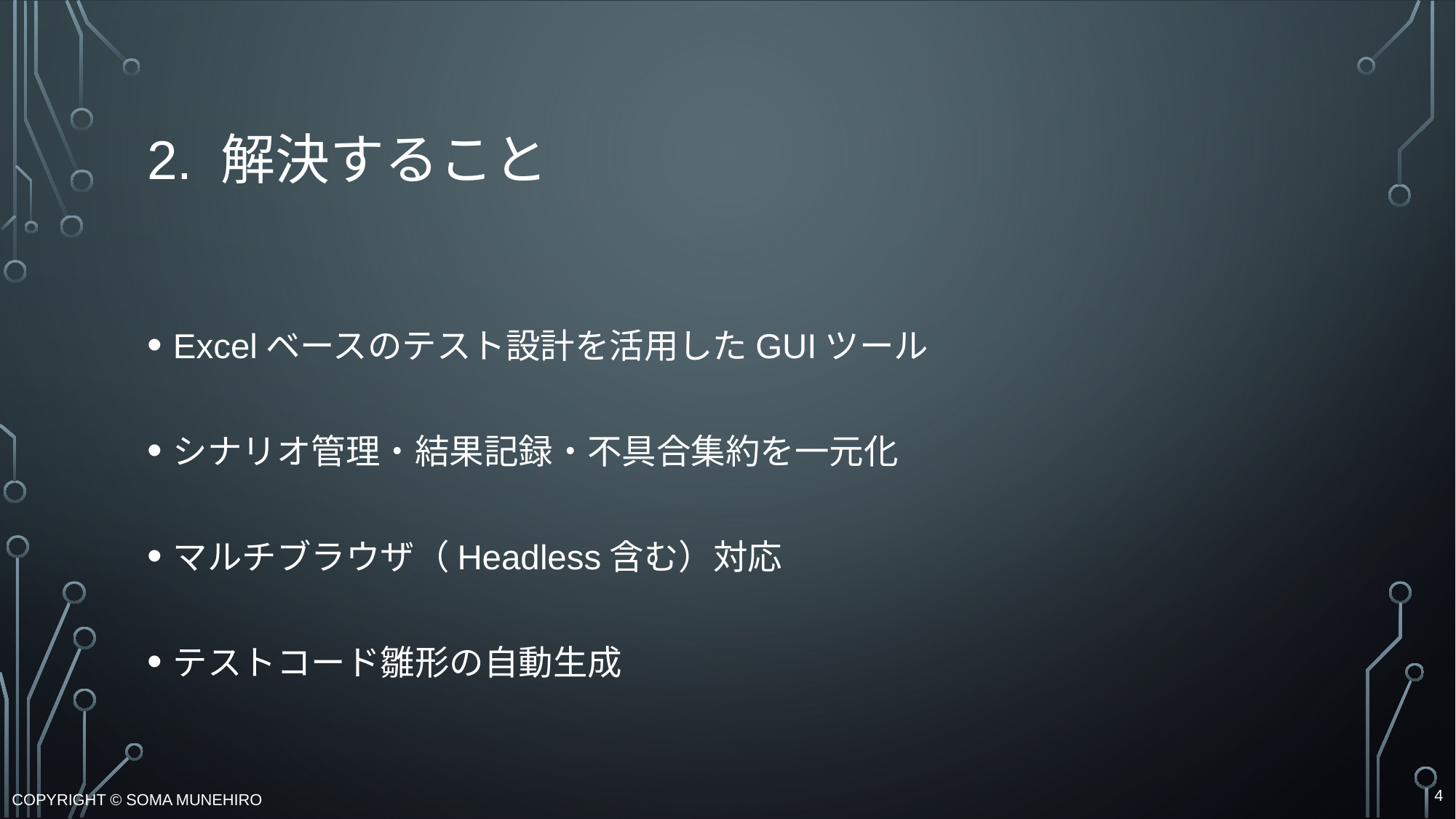

# 2. 解決すること
Excelベースのテスト設計を活用したGUIツール
シナリオ管理・結果記録・不具合集約を一元化
マルチブラウザ（Headless含む）対応
テストコード雛形の自動生成
4
Copyright © Soma Munehiro